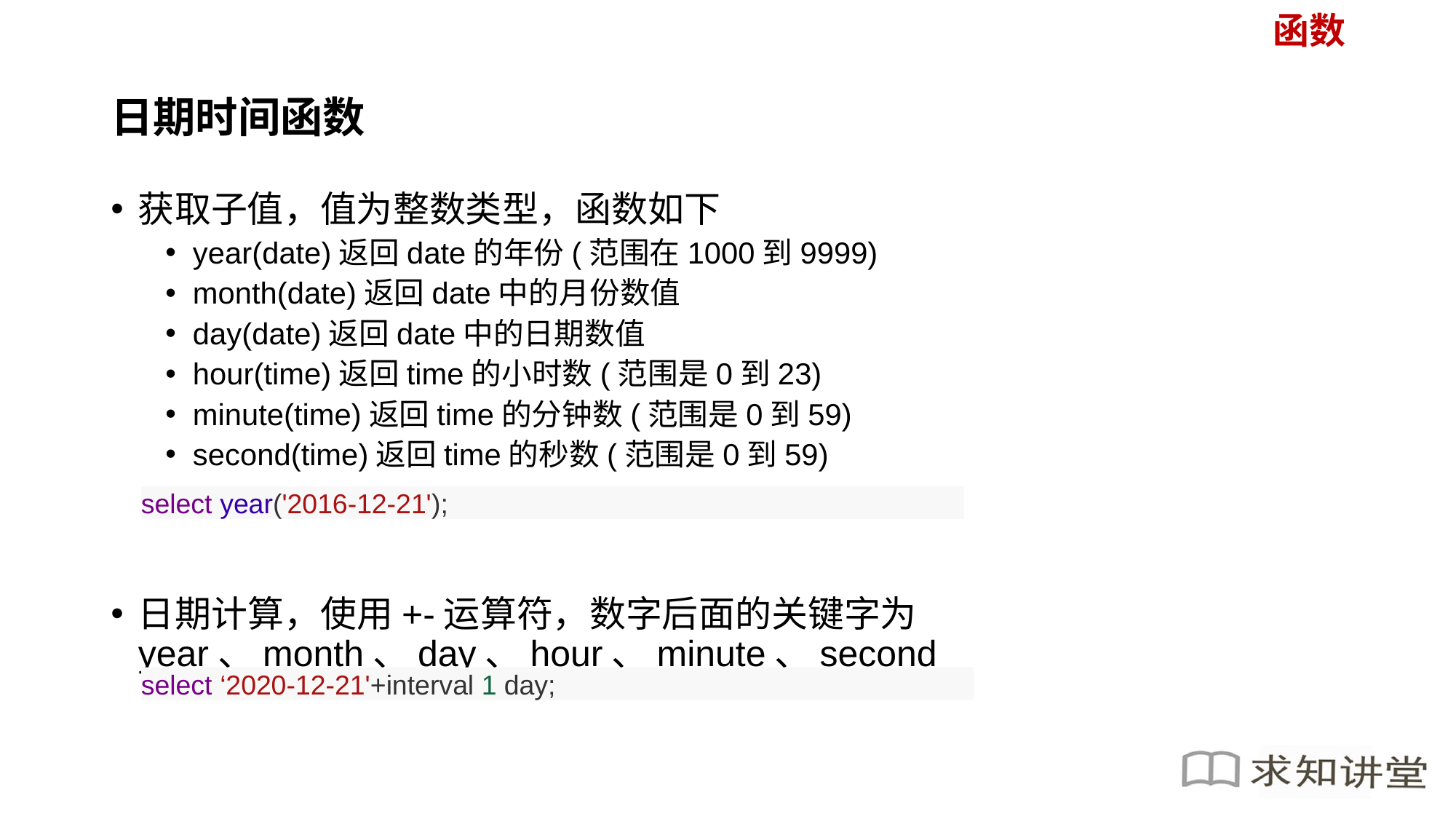

函数
# 日期时间函数
获取子值，值为整数类型，函数如下
year(date)返回date的年份(范围在1000到9999)
month(date)返回date中的月份数值
day(date)返回date中的日期数值
hour(time)返回time的小时数(范围是0到23)
minute(time)返回time的分钟数(范围是0到59)
second(time)返回time的秒数(范围是0到59)

日期计算，使用+-运算符，数字后面的关键字为year、month、day、hour、minute、second

select year('2016-12-21');
select ‘2020-12-21'+interval 1 day;